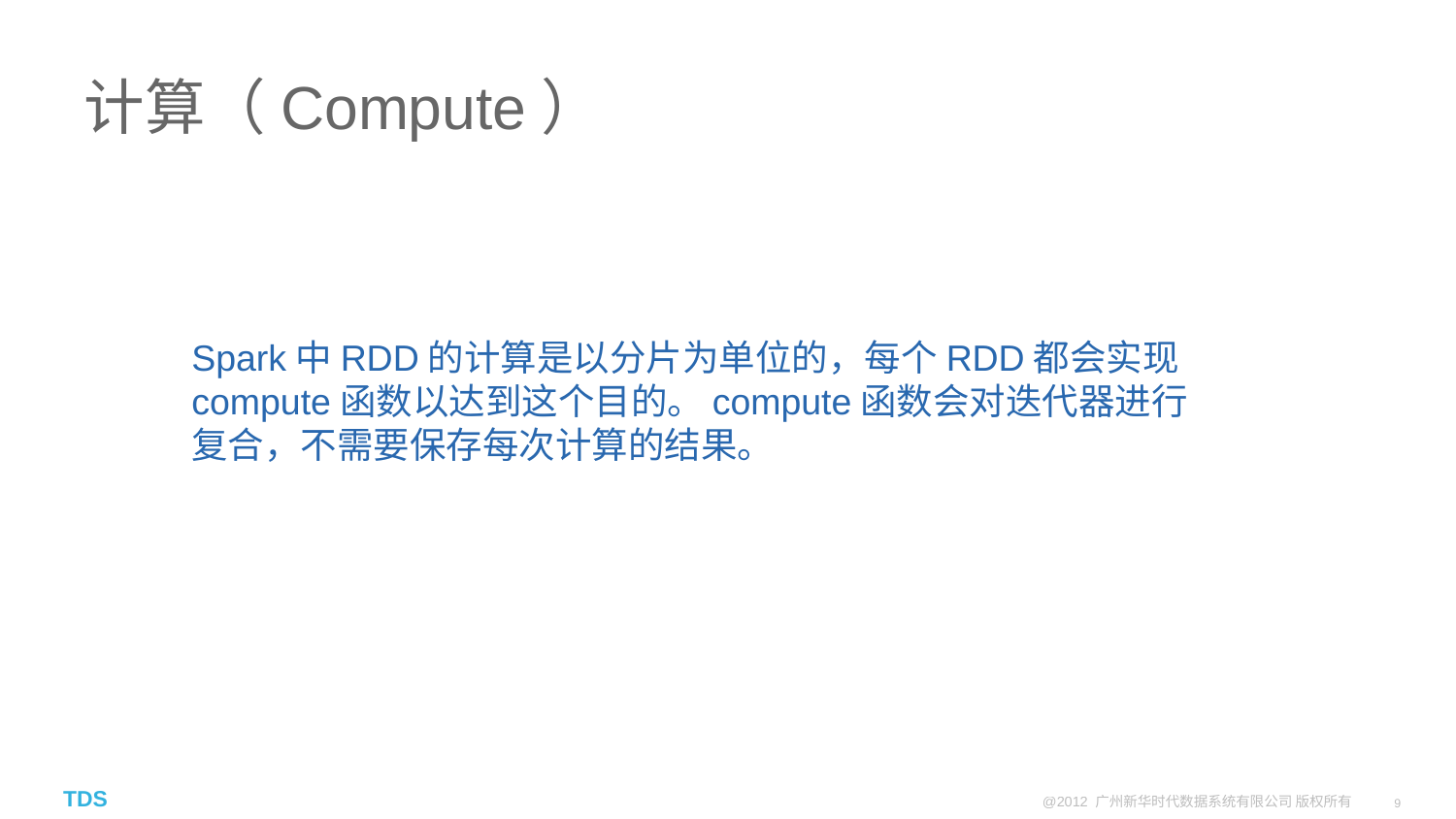

# 计算（Compute）

Spark中RDD的计算是以分片为单位的，每个RDD都会实现compute函数以达到这个目的。compute函数会对迭代器进行复合，不需要保存每次计算的结果。